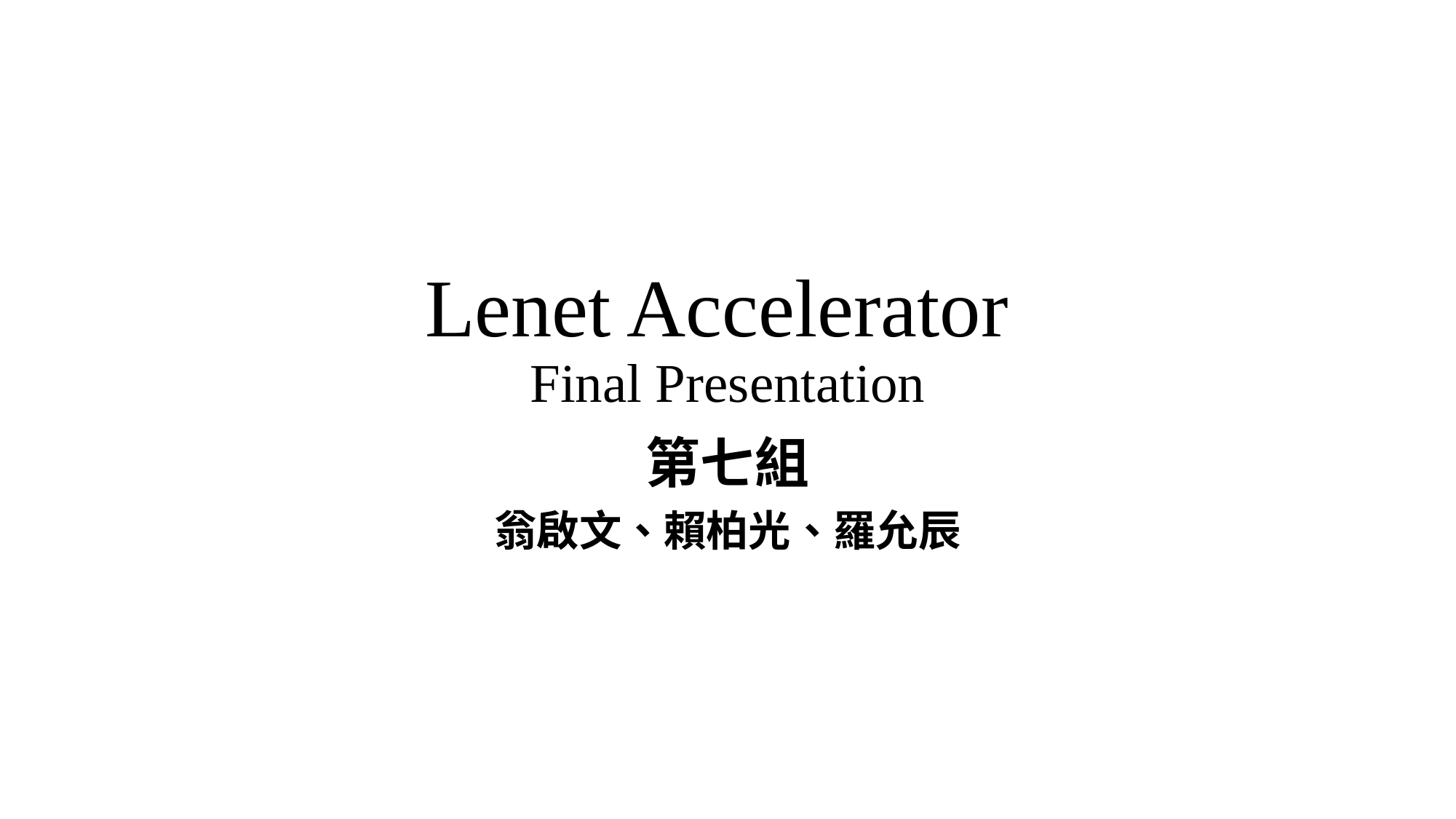

# Lenet Accelerator Final Presentation
第七組
翁啟文、賴柏光、羅允辰